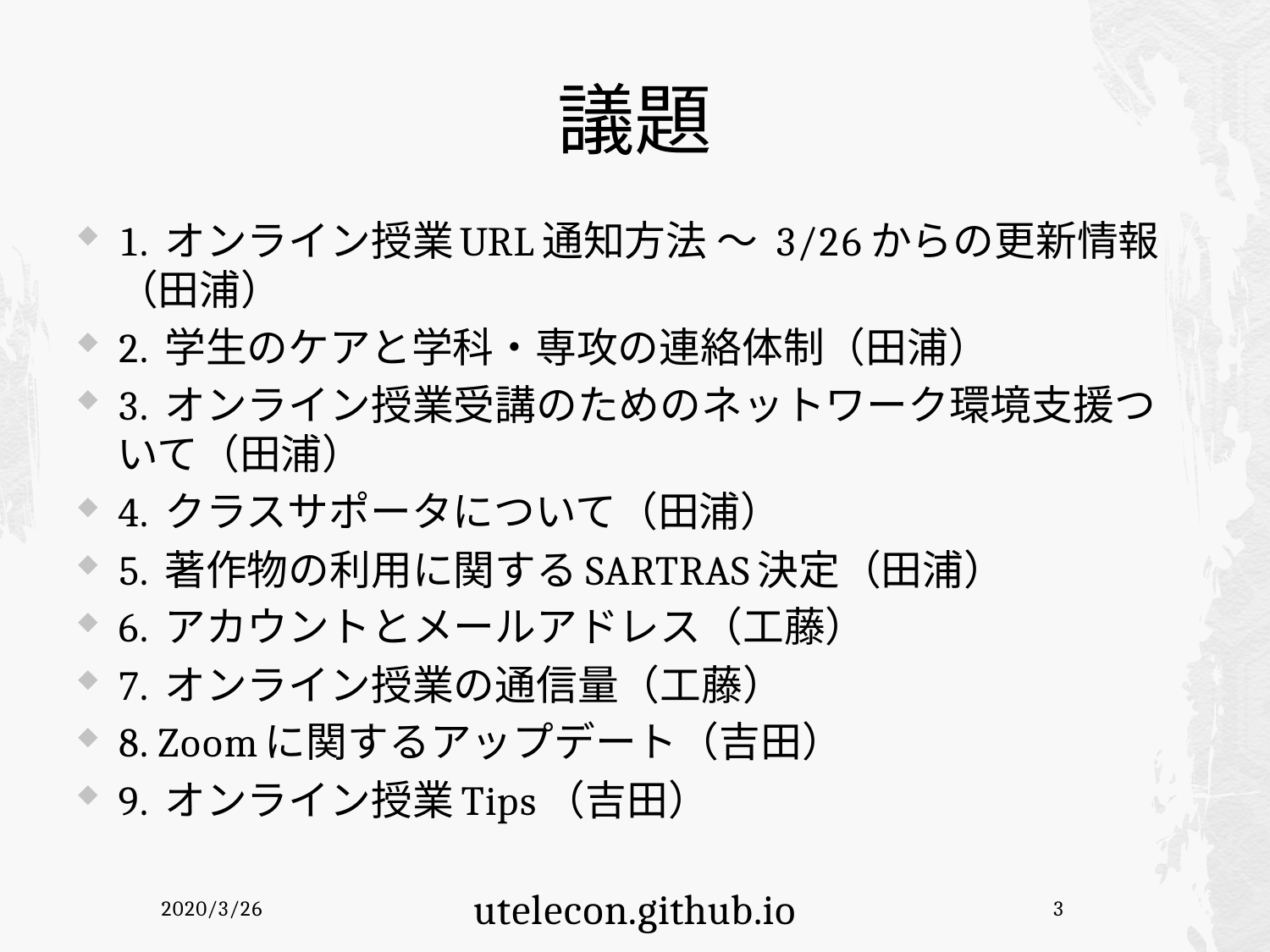

# 議題
1. オンライン授業URL通知方法 ～ 3/26からの更新情報（田浦）
2. 学生のケアと学科・専攻の連絡体制（田浦）
3. オンライン授業受講のためのネットワーク環境支援ついて（田浦）
4. クラスサポータについて（田浦）
5. 著作物の利用に関するSARTRAS決定（田浦）
6. アカウントとメールアドレス（工藤）
7. オンライン授業の通信量（工藤）
8. Zoomに関するアップデート（吉田）
9. オンライン授業Tips（吉田）
2020/3/26
utelecon.github.io
3